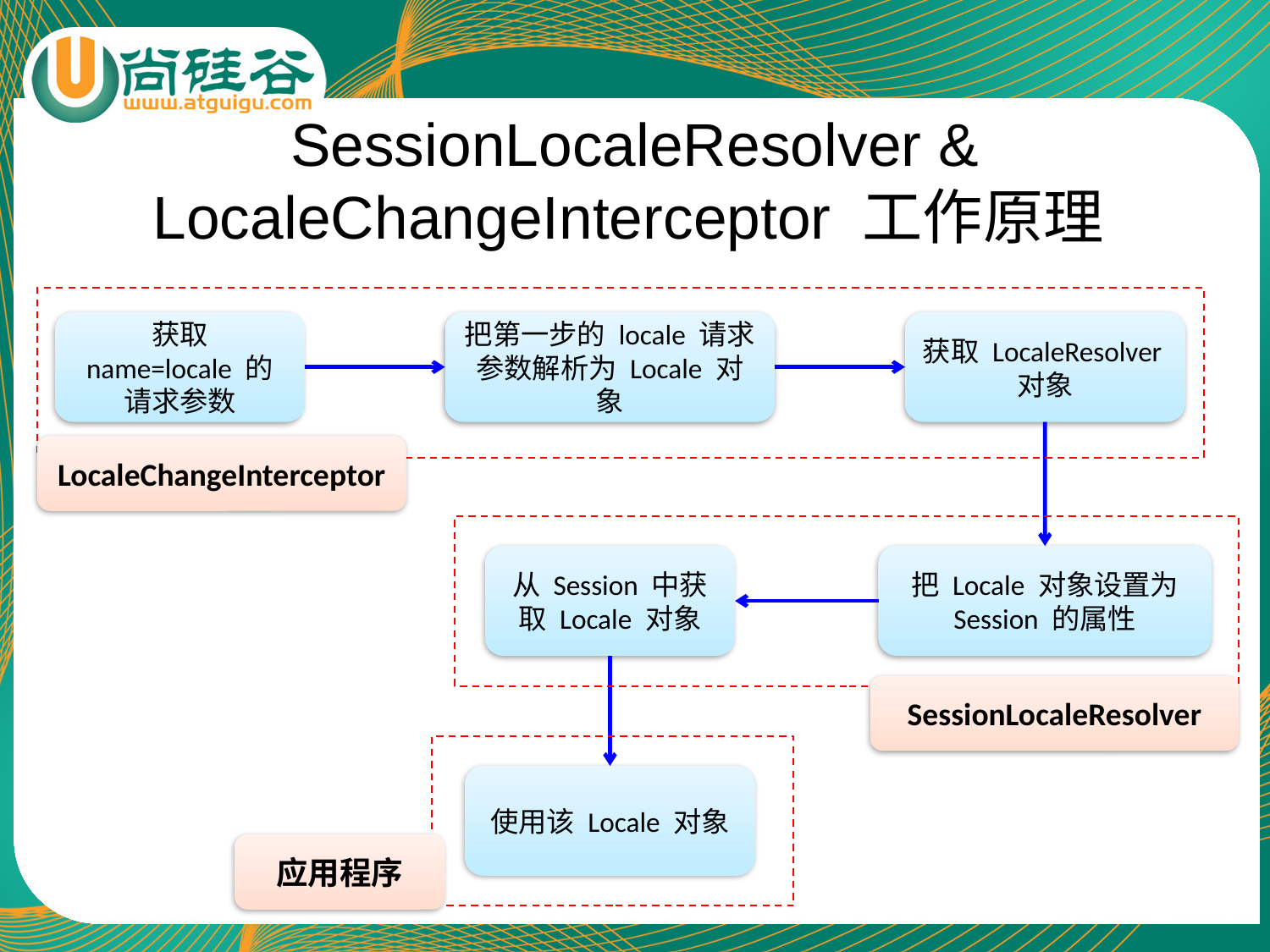

# SessionLocaleResolver & LocaleChangeInterceptor 工作原理

获取 name=locale 的请求参数
把第一步的 locale 请求参数解析为 Locale 对象
获取 LocaleResolver对象
LocaleChangeInterceptor

从 Session 中获取 Locale 对象
把 Locale 对象设置为 Session 的属性
SessionLocaleResolver

使用该 Locale 对象
应用程序